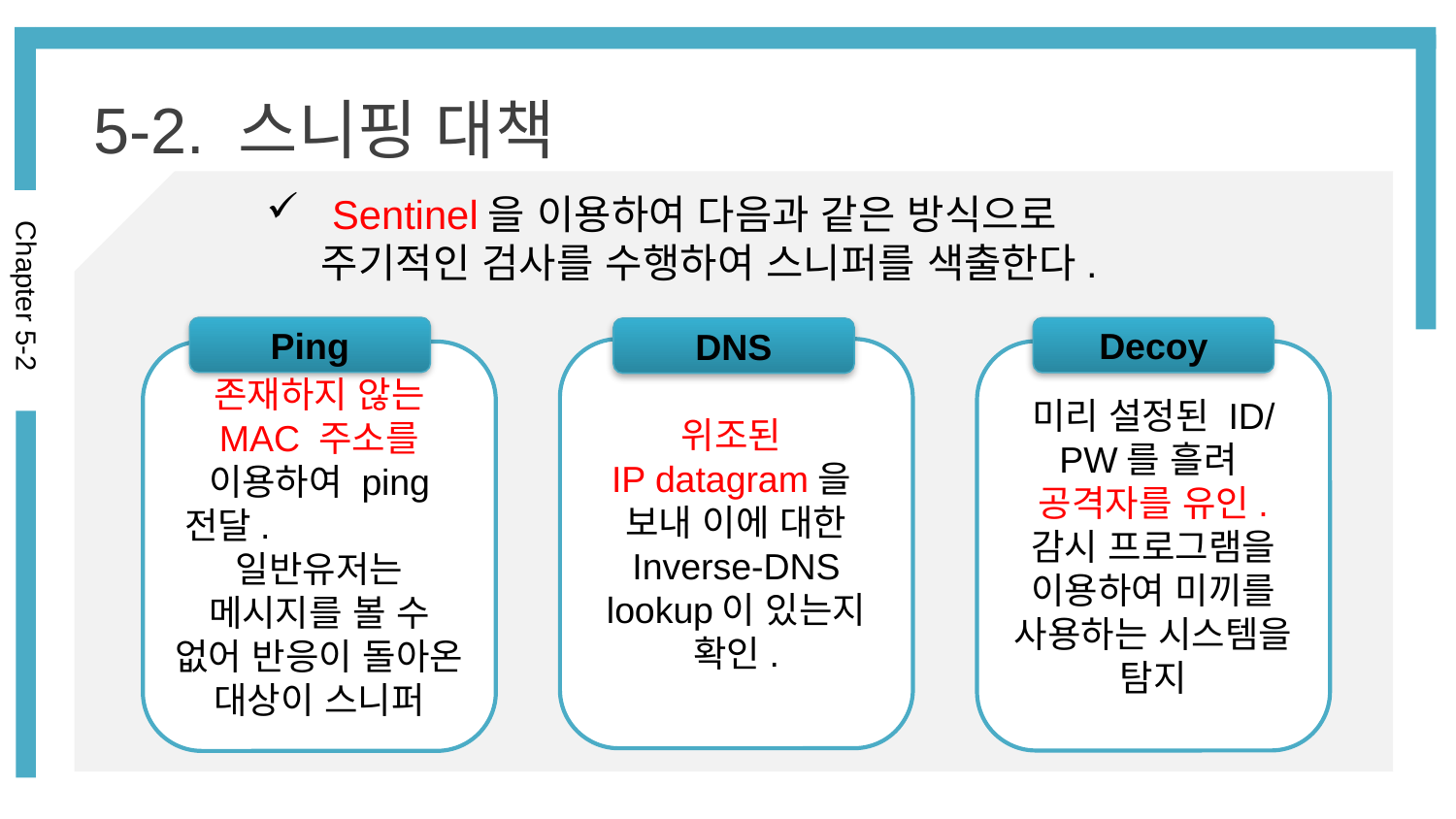

5-2. 스니핑 대책

 Sentinel을 이용하여 다음과 같은 방식으로 주기적인 검사를 수행하여 스니퍼를 색출한다.
Chapter 5-2
Ping
Decoy
DNS
위조된
IP datagram을
보내 이에 대한 Inverse-DNS lookup이 있는지 확인.
미리 설정된 ID/PW를 흘려
공격자를 유인.
감시 프로그램을 이용하여 미끼를 사용하는 시스템을 탐지
존재하지 않는 MAC 주소를 이용하여 ping 전달.                   일반유저는 메시지를 볼 수 없어 반응이 돌아온
대상이 스니퍼